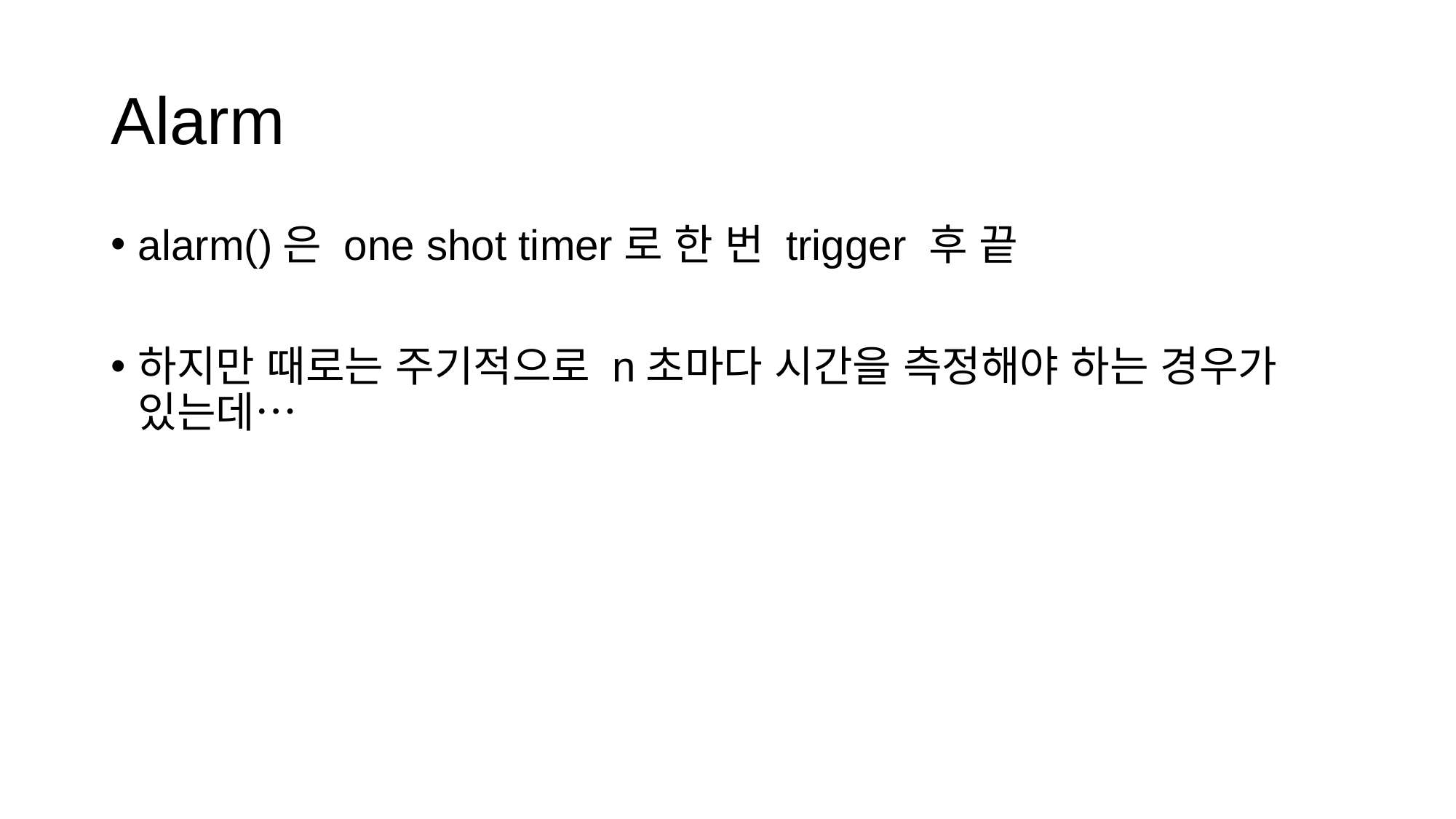

# Alarm
alarm()은 one shot timer로 한 번 trigger 후 끝

하지만 때로는 주기적으로 n초마다 시간을 측정해야 하는 경우가 있는데…